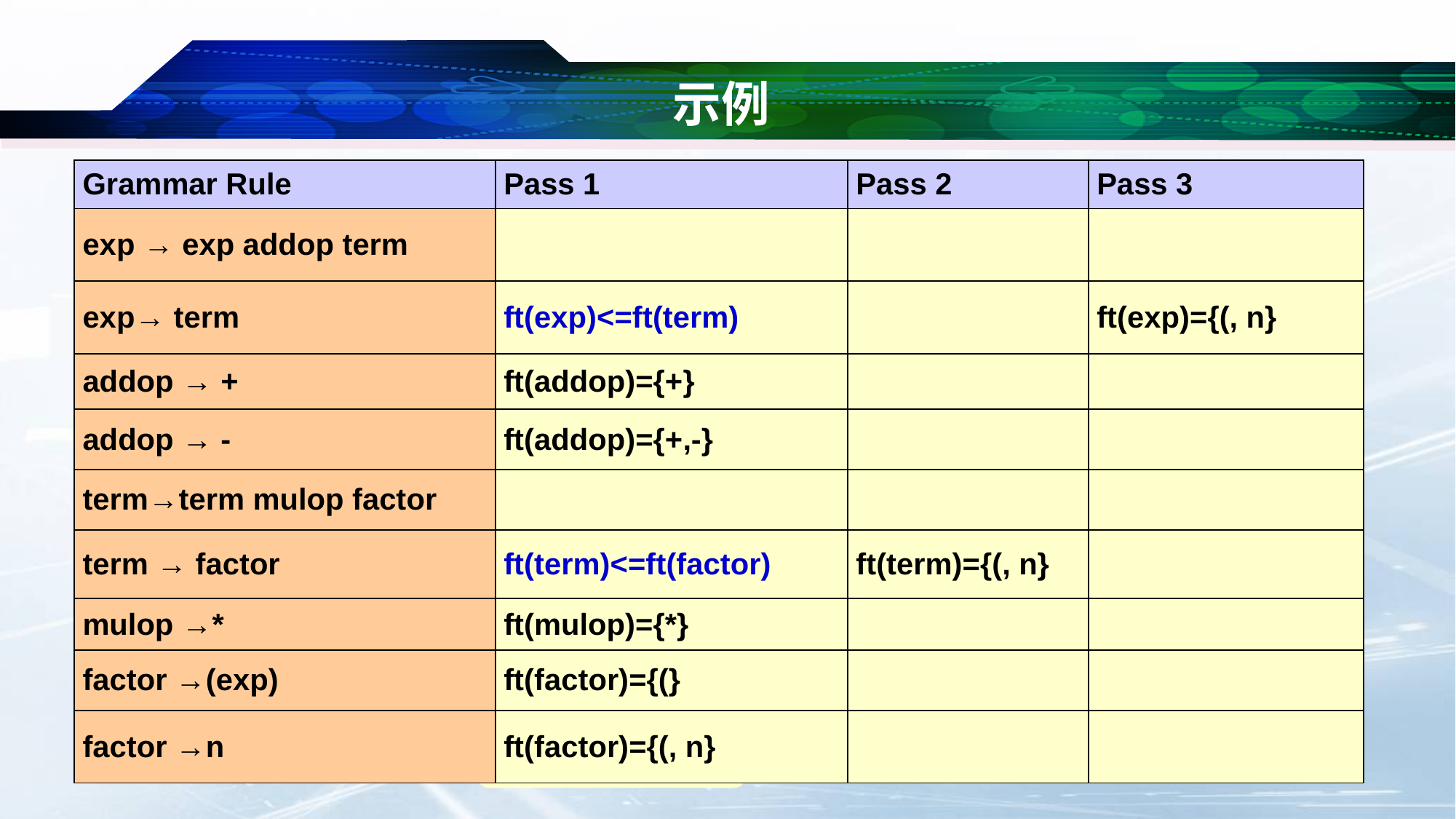

# 示例
| Grammar Rule | Pass 1 | Pass 2 | Pass 3 |
| --- | --- | --- | --- |
| exp → exp addop term |  |  |  |
| exp→ term | ft(exp)<=ft(term) |  | ft(exp)={(, n} |
| addop → + | ft(addop)={+} |  |  |
| addop → - | ft(addop)={+,-} |  |  |
| term→term mulop factor |  |  |  |
| term → factor | ft(term)<=ft(factor) | ft(term)={(, n} |  |
| mulop →\* | ft(mulop)={\*} |  |  |
| factor →(exp) | ft(factor)={(} |  |  |
| factor →n | ft(factor)={(, n} |  |  |